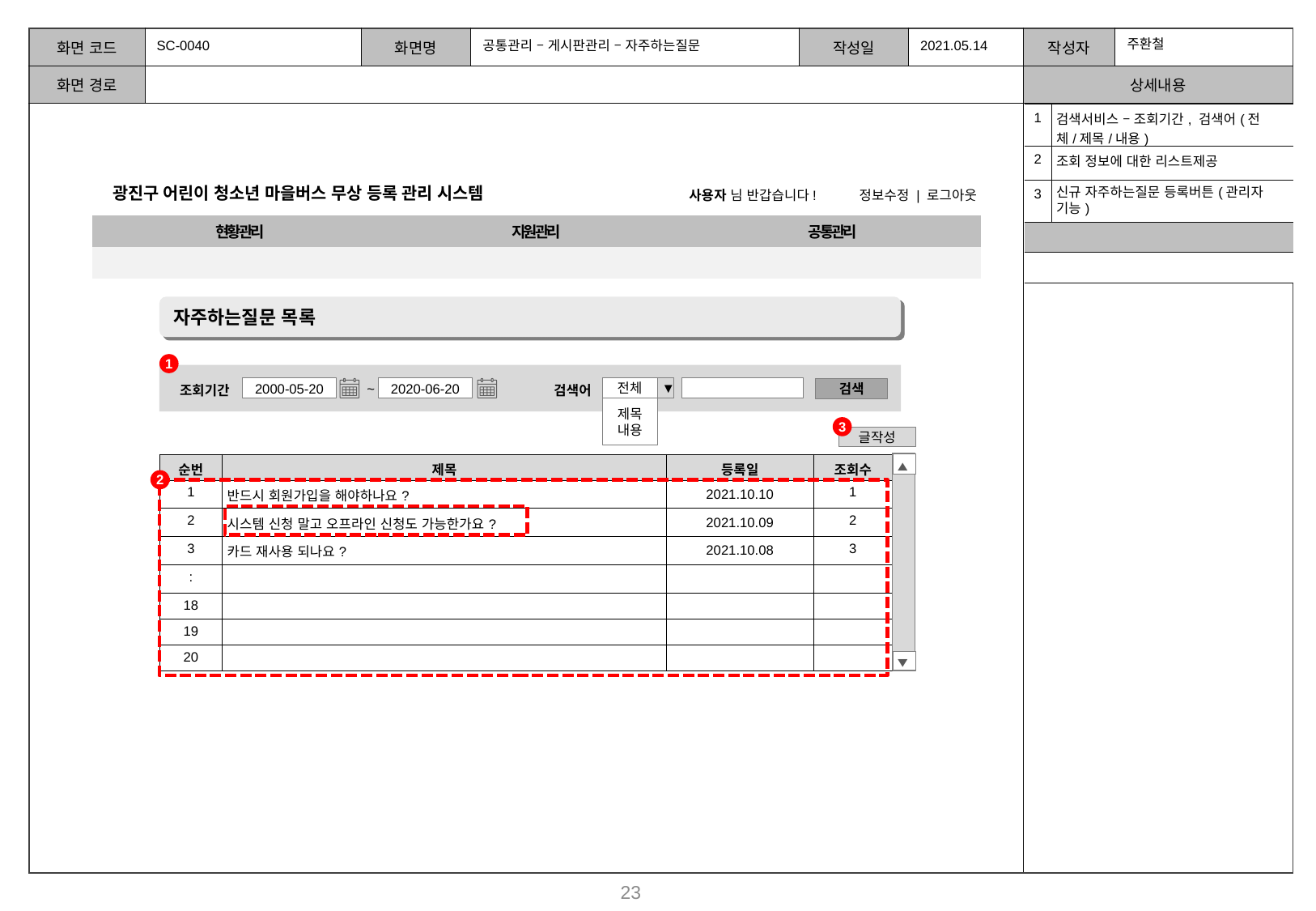

주환철
SC-0040
공통관리 – 게시판관리 – 자주하는질문
2021.05.14
| 1 | 검색서비스 – 조회기간, 검색어(전체/제목/내용) |
| --- | --- |
| 2 | 조회 정보에 대한 리스트제공 |
| 3 | 신규 자주하는질문 등록버튼(관리자 기능) |
|  |  |
|  |  |
광진구 어린이 청소년 마을버스 무상 등록 관리 시스템
사용자 님 반갑습니다!
정보수정 | 로그아웃
| 현황관리 | 지원관리 | 자원관리 | 공통관리 | 공통관리 |
| --- | --- | --- | --- | --- |
|  |  |  |  |  |
자주하는질문 목록
1

검색어
전체
▼

제목
내용
조회기간
2000-05-20

~
2020-06-20

검색
3
글작성
◀

▶
| 순번 | 제목 | 등록일 | 조회수 |
| --- | --- | --- | --- |
| 1 | 반드시 회원가입을 해야하나요? | 2021.10.10 | 1 |
| 2 | 시스템 신청 말고 오프라인 신청도 가능한가요? | 2021.10.09 | 2 |
| 3 | 카드 재사용 되나요? | 2021.10.08 | 3 |
| : |  |  |  |
| 18 |  |  |  |
| 19 |  |  |  |
| 20 |  |  |  |
2